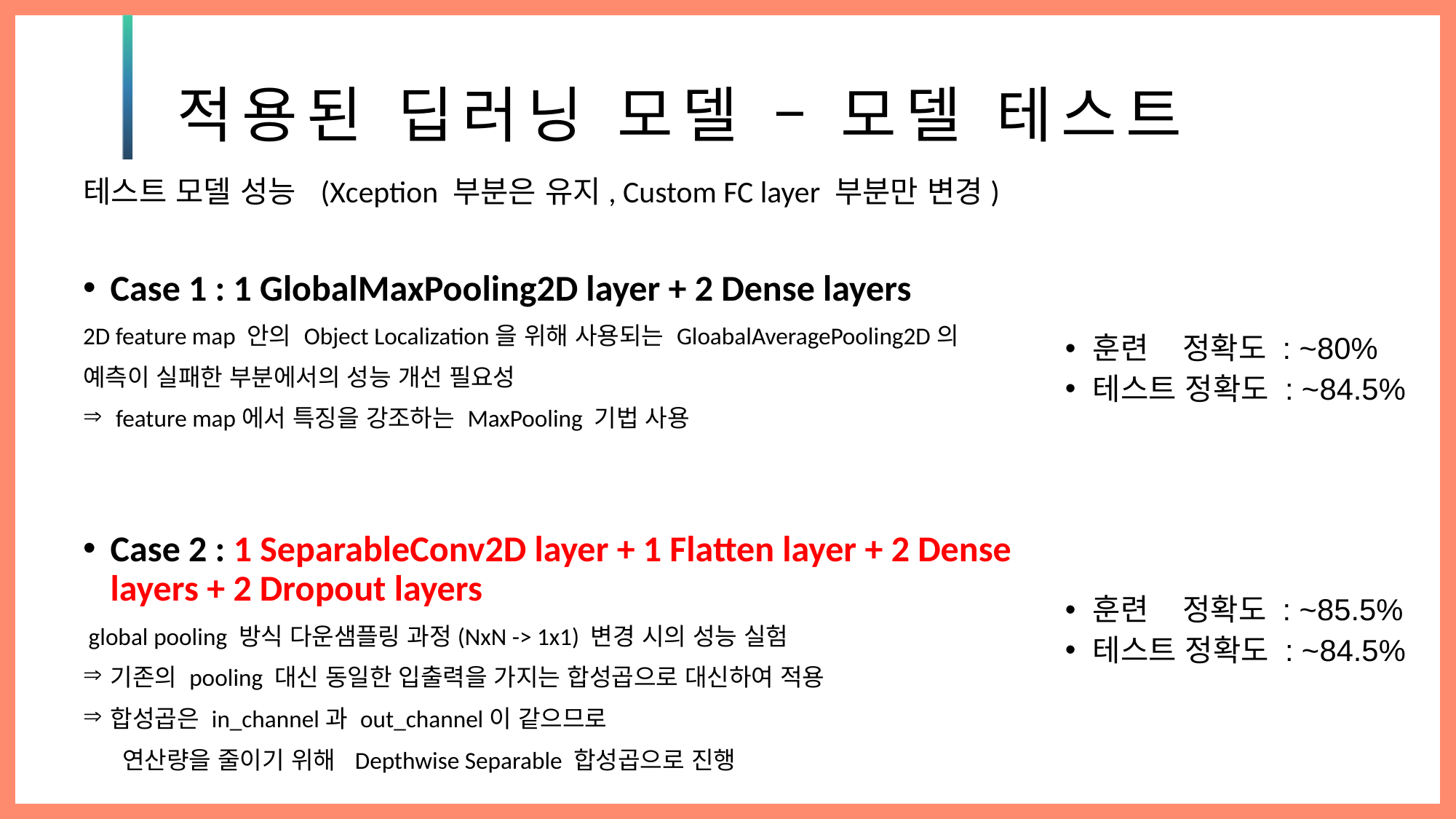

적용된 딥러닝 모델 – 모델 테스트
테스트 모델 성능  (Xception 부분은 유지, Custom FC layer 부분만 변경)

Case 1 : 1 GlobalMaxPooling2D layer + 2 Dense layers
2D feature map 안의 Object Localization을 위해 사용되는 GloabalAveragePooling2D의
예측이 실패한 부분에서의 성능 개선 필요성
 feature map에서 특징을 강조하는 MaxPooling 기법 사용

Case 2 : 1 SeparableConv2D layer + 1 Flatten layer + 2 Dense layers + 2 Dropout layers
 global pooling 방식 다운샘플링 과정(NxN -> 1x1) 변경 시의 성능 실험
기존의 pooling 대신 동일한 입출력을 가지는 합성곱으로 대신하여 적용
합성곱은 in_channel과 out_channel이 같으므로
     연산량을 줄이기 위해  Depthwise Separable 합성곱으로 진행

훈련    정확도 : ~80%
테스트 정확도 : ~84.5%

훈련    정확도 : ~85.5%
테스트 정확도 : ~84.5%